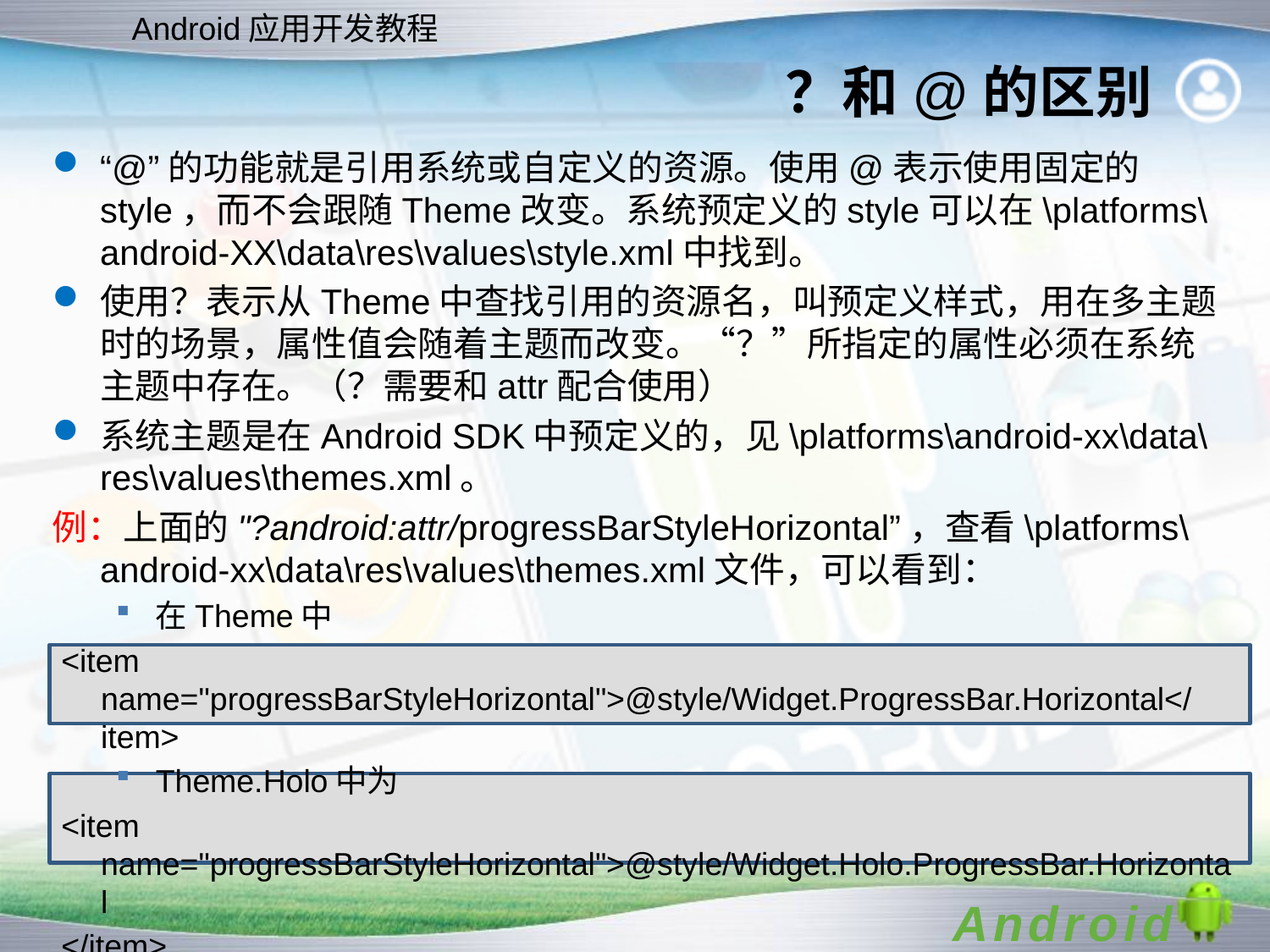

# ？和@的区别
“@”的功能就是引用系统或自定义的资源。使用@表示使用固定的style，而不会跟随Theme改变。系统预定义的style可以在\platforms\android-XX\data\res\values\style.xml中找到。
使用？表示从Theme中查找引用的资源名，叫预定义样式，用在多主题时的场景，属性值会随着主题而改变。“？”所指定的属性必须在系统 主题中存在。（？需要和attr配合使用）
系统主题是在Android SDK中预定义的，见\platforms\android-xx\data\res\values\themes.xml。
例：上面的"?android:attr/progressBarStyleHorizontal”，查看\platforms\android-xx\data\res\values\themes.xml文件，可以看到：
在Theme中
<item name="progressBarStyleHorizontal">@style/Widget.ProgressBar.Horizontal</item>
Theme.Holo中为
<item name="progressBarStyleHorizontal">@style/Widget.Holo.ProgressBar.Horizontal
</item>